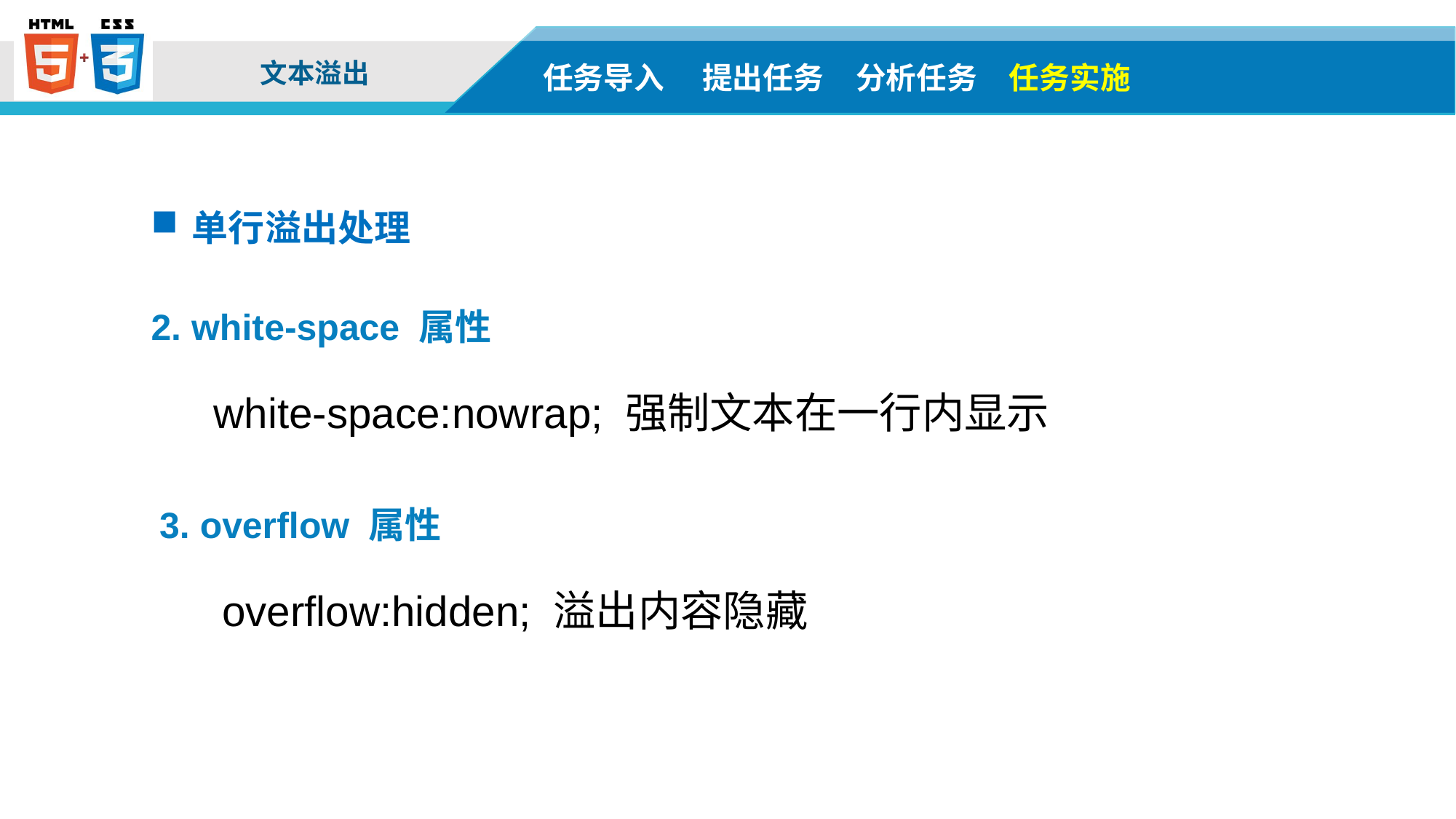

任务导入
提出任务
分析任务
任务实施
单行溢出处理
2. white-space 属性
white-space:nowrap; 强制文本在一行内显示
3. overflow 属性
overflow:hidden; 溢出内容隐藏